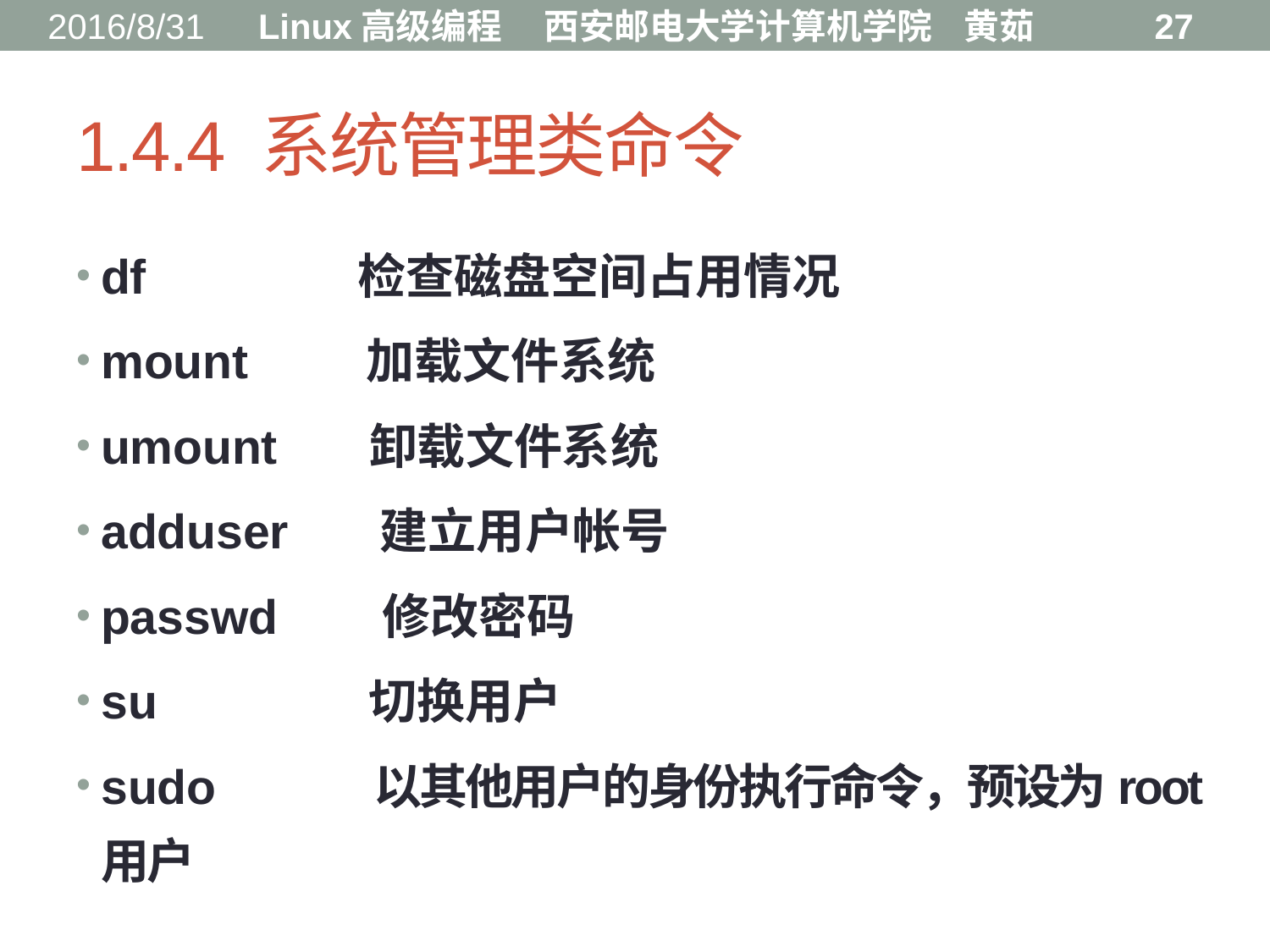

2016/8/31
Linux高级编程    西安邮电大学计算机学院   黄茹
27
# 1.4.4 系统管理类命令
df               检查磁盘空间占用情况
mount        加载文件系统
umount      卸载文件系统
adduser      建立用户帐号
passwd       修改密码
su               切换用户
sudo           以其他用户的身份执行命令，预设为root用户